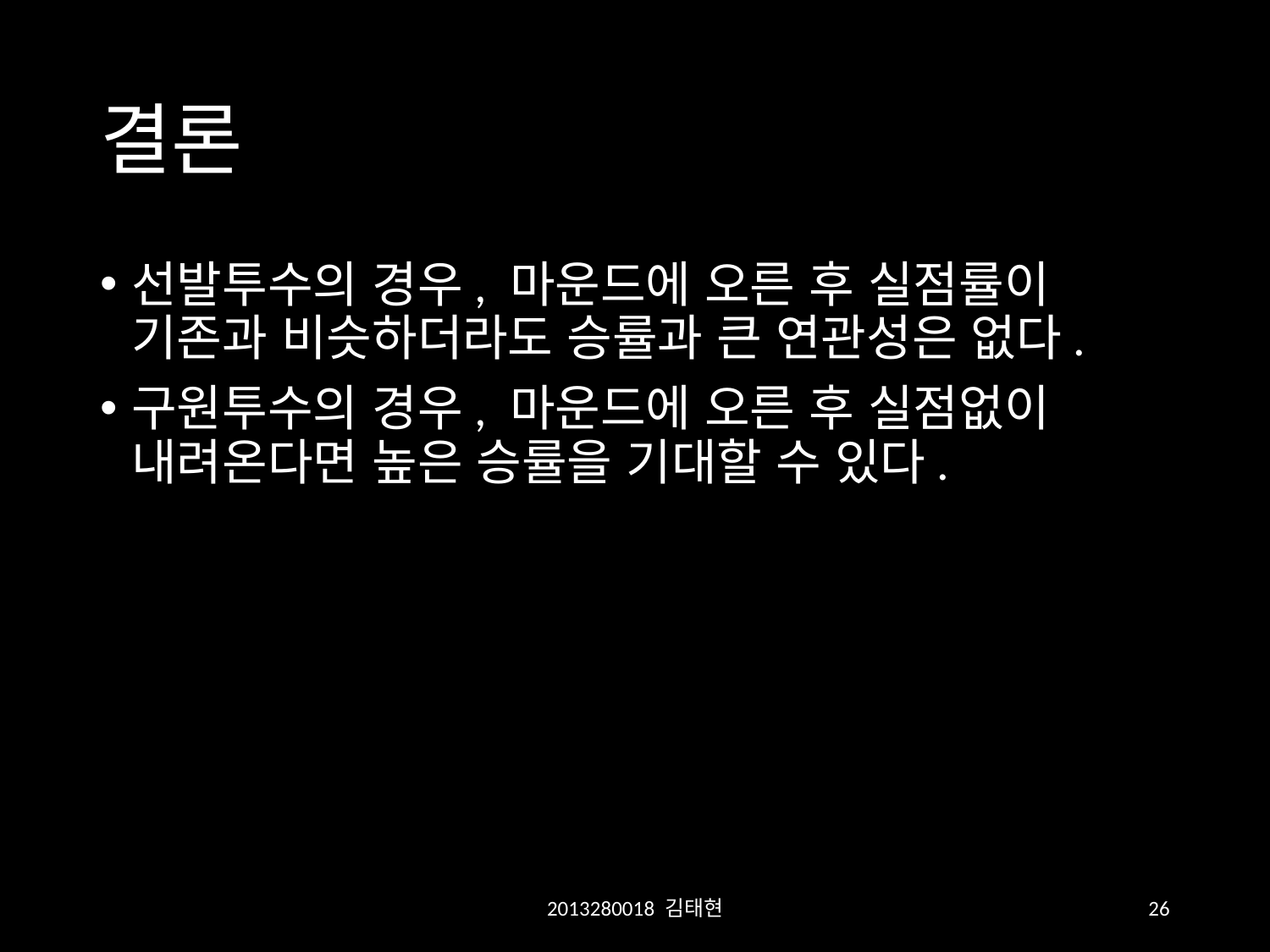

# 결론
선발투수의 경우, 마운드에 오른 후 실점률이 기존과 비슷하더라도 승률과 큰 연관성은 없다.
구원투수의 경우, 마운드에 오른 후 실점없이 내려온다면 높은 승률을 기대할 수 있다.
2013280018 김태현
26